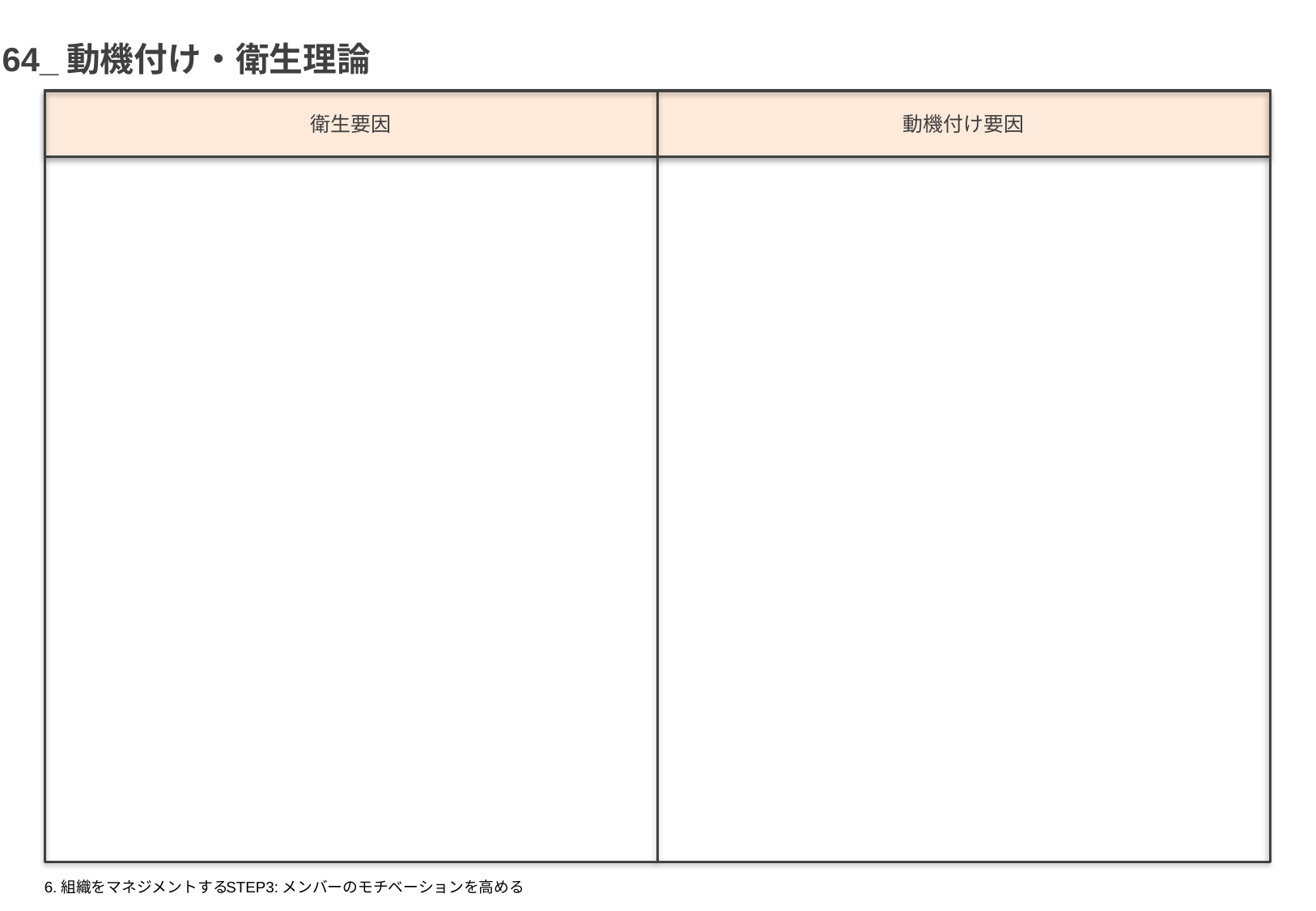

64_動機付け・衛生理論

衛生要因
動機付け要因
6.組織をマネジメントする
STEP3:メンバーのモチベーションを高める